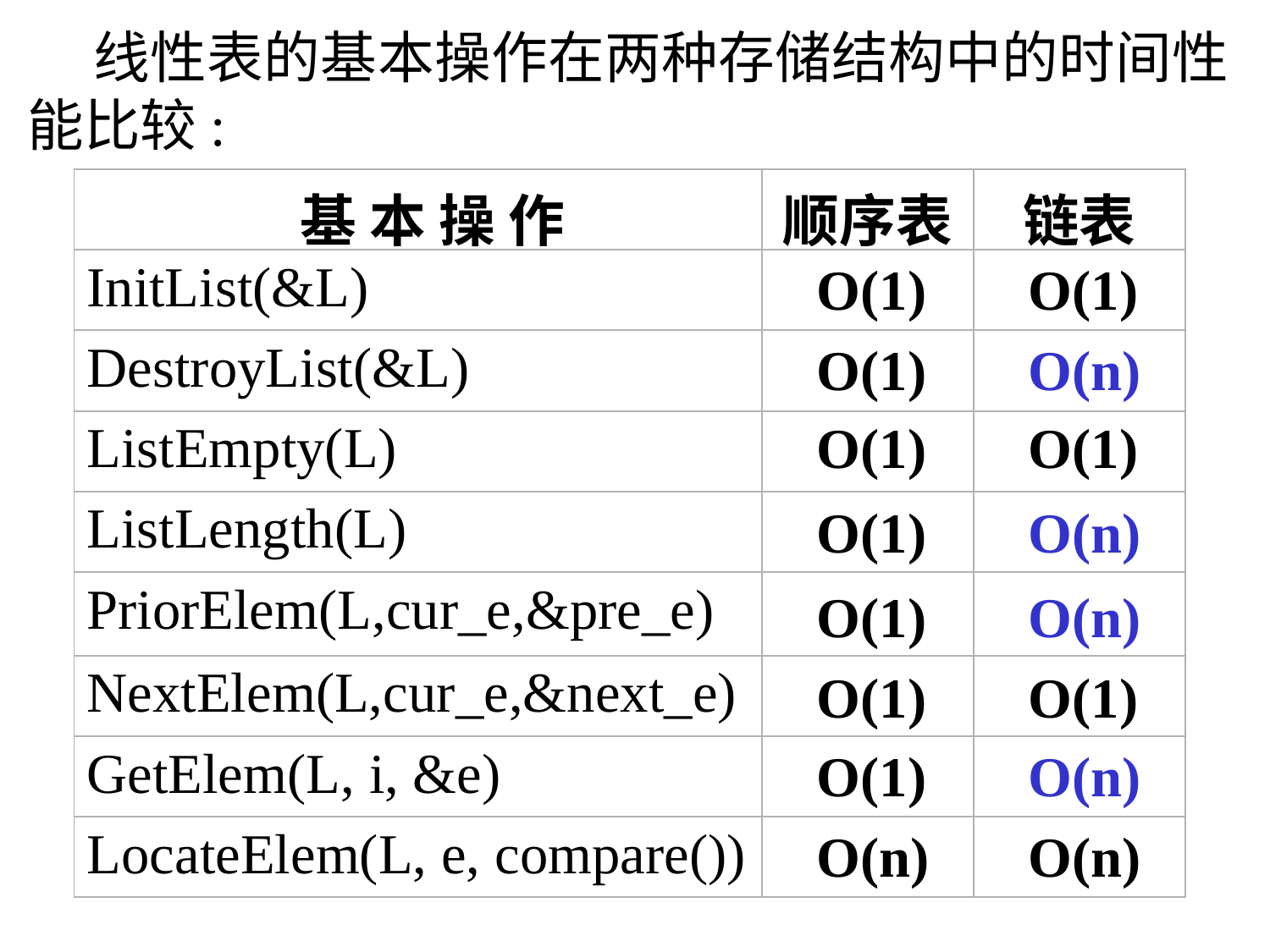

线性表的基本操作在两种存储结构中的时间性能比较:
| 基 本 操 作 | 顺序表 | 链表 |
| --- | --- | --- |
| InitList(&L) |  |  |
| DestroyList(&L) |  |  |
| ListEmpty(L) |  |  |
| ListLength(L) |  |  |
| PriorElem(L,cur\_e,&pre\_e) |  |  |
| NextElem(L,cur\_e,&next\_e) |  |  |
| GetElem(L, i, &e) |  |  |
| LocateElem(L, e, compare()) |  |  |
O(1)
O(1)
O(1)
O(n)
O(1)
O(1)
O(1)
O(n)
O(1)
O(n)
O(1)
O(1)
O(1)
O(n)
O(n)
O(n)